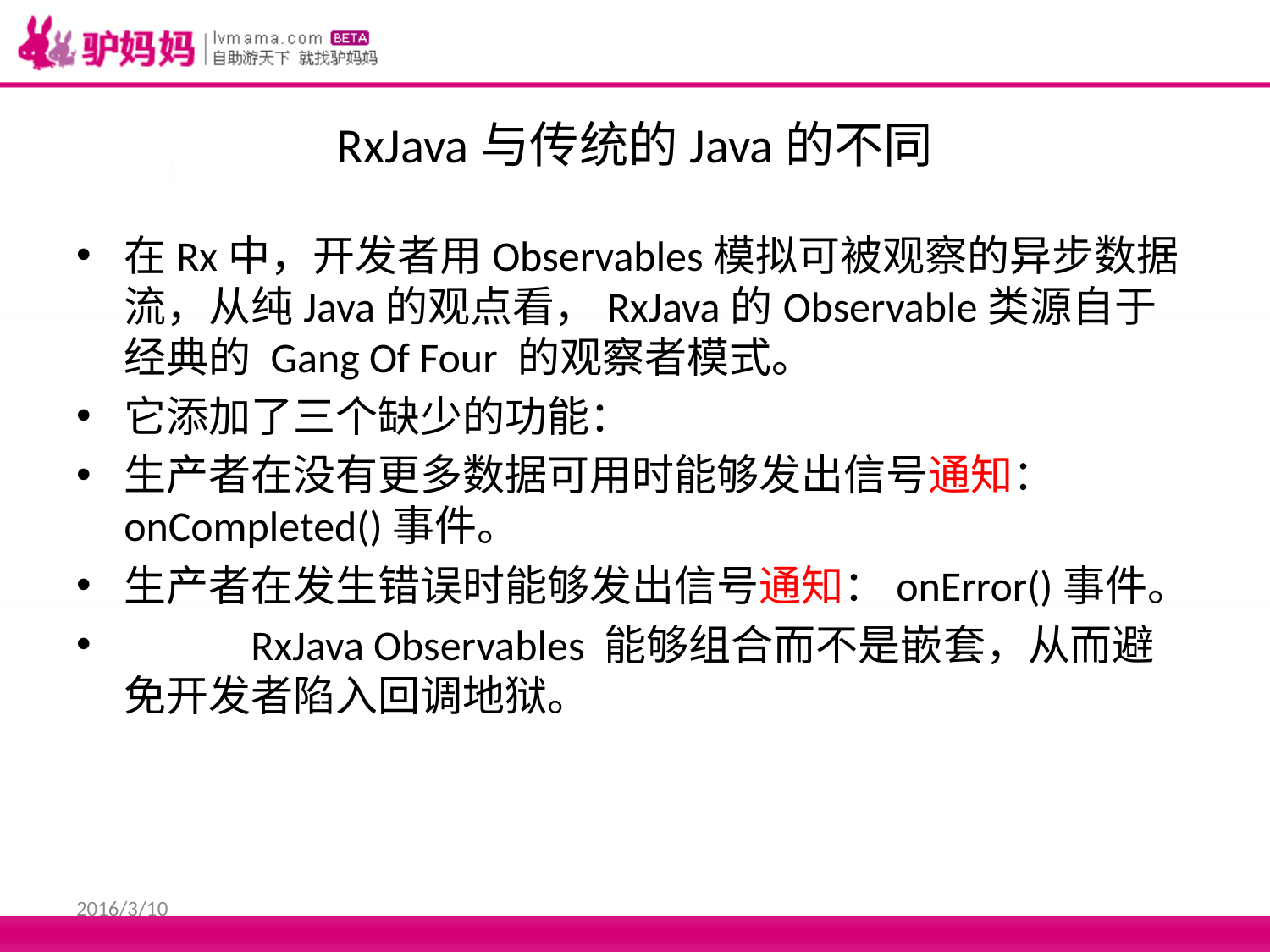

# RxJava与传统的Java的不同
在Rx中，开发者用Observables模拟可被观察的异步数据流，从纯Java的观点看，RxJava的Observable类源自于经典的 Gang Of Four 的观察者模式。
它添加了三个缺少的功能：
生产者在没有更多数据可用时能够发出信号通知：onCompleted()事件。
生产者在发生错误时能够发出信号通知：onError()事件。
	RxJava Observables 能够组合而不是嵌套，从而避免开发者陷入回调地狱。
2016/3/10